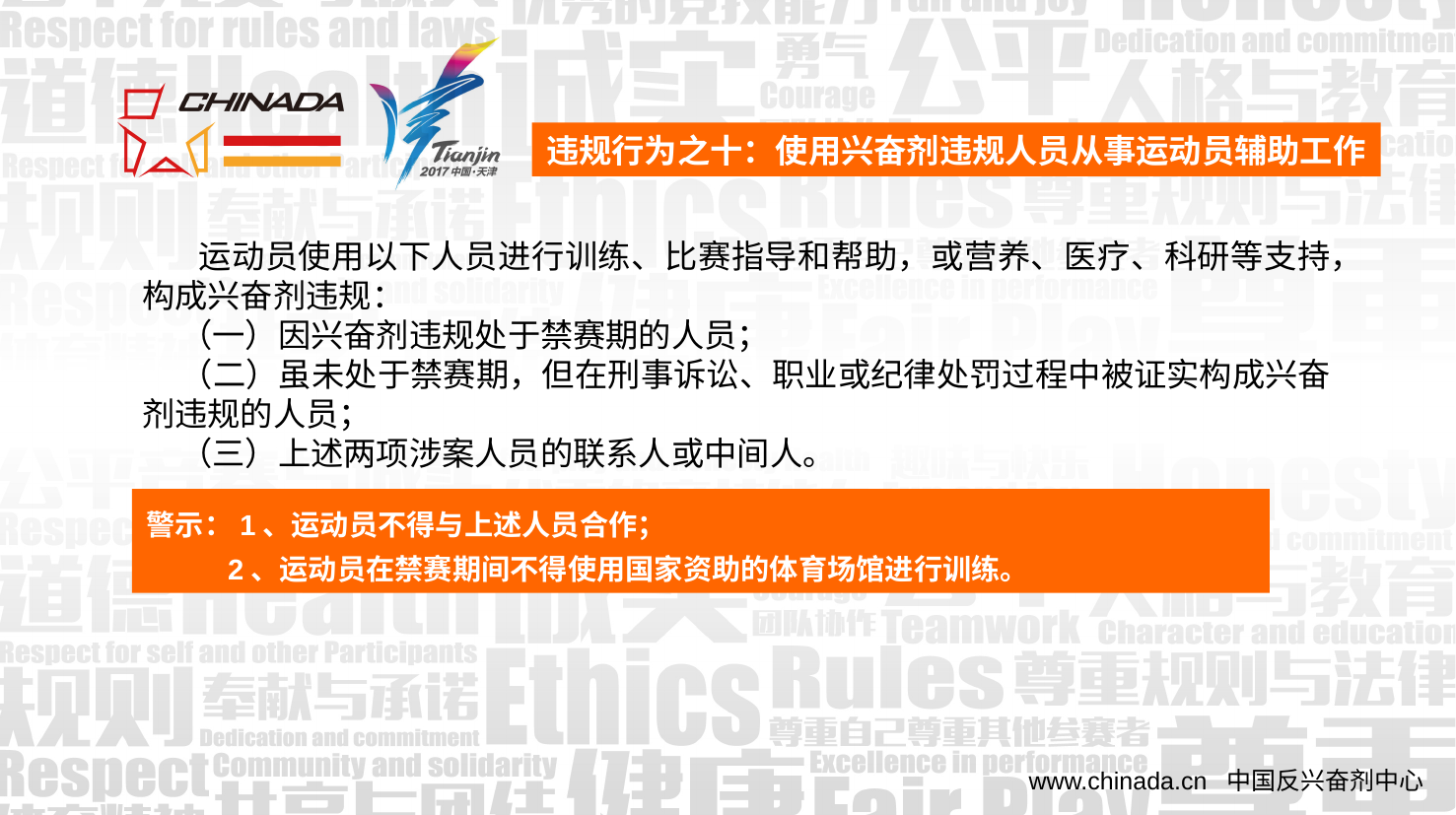

违规行为之十：使用兴奋剂违规人员从事运动员辅助工作

      运动员使用以下人员进行训练、比赛指导和帮助，或营养、医疗、科研等支持，构成兴奋剂违规：
    （一）因兴奋剂违规处于禁赛期的人员；
    （二）虽未处于禁赛期，但在刑事诉讼、职业或纪律处罚过程中被证实构成兴奋剂违规的人员；
    （三）上述两项涉案人员的联系人或中间人。

警示：1、运动员不得与上述人员合作；
          2、运动员在禁赛期间不得使用国家资助的体育场馆进行训练。
www.chinada.cn  中国反兴奋剂中心